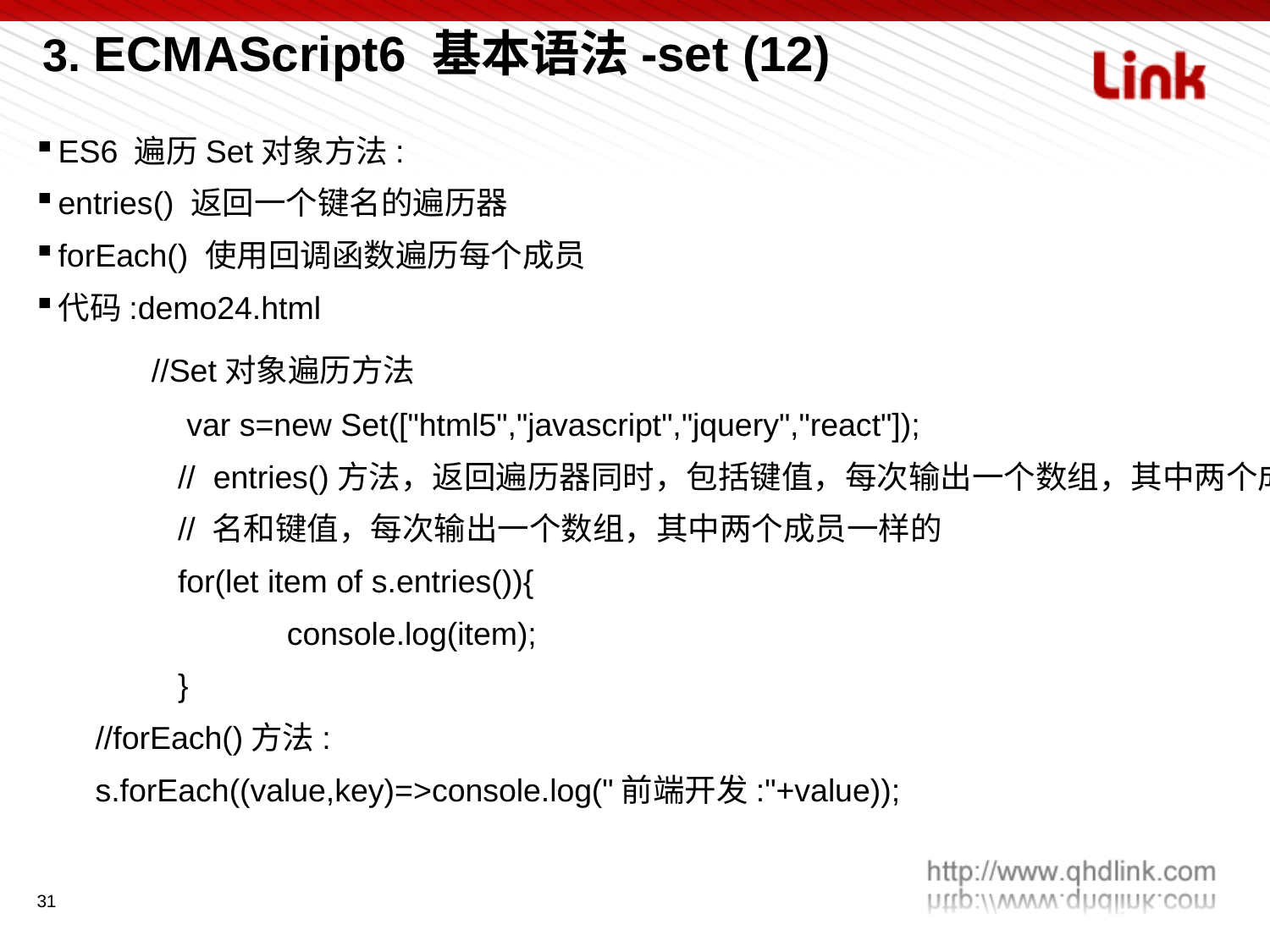

3. ECMAScript6 基本语法-set (12)
ES6 遍历Set对象方法:
entries() 返回一个键名的遍历器
forEach() 使用回调函数遍历每个成员
代码:demo24.html
          //Set对象遍历方法
	   var s=new Set(["html5","javascript","jquery","react"]);
	  //  entries()方法，返回遍历器同时，包括键值，每次输出一个数组，其中两个成员一样的
	  // 名和键值，每次输出一个数组，其中两个成员一样的
	  for(let item of s.entries()){
	  	console.log(item);
	  }
       //forEach()方法:
       s.forEach((value,key)=>console.log("前端开发:"+value));
31